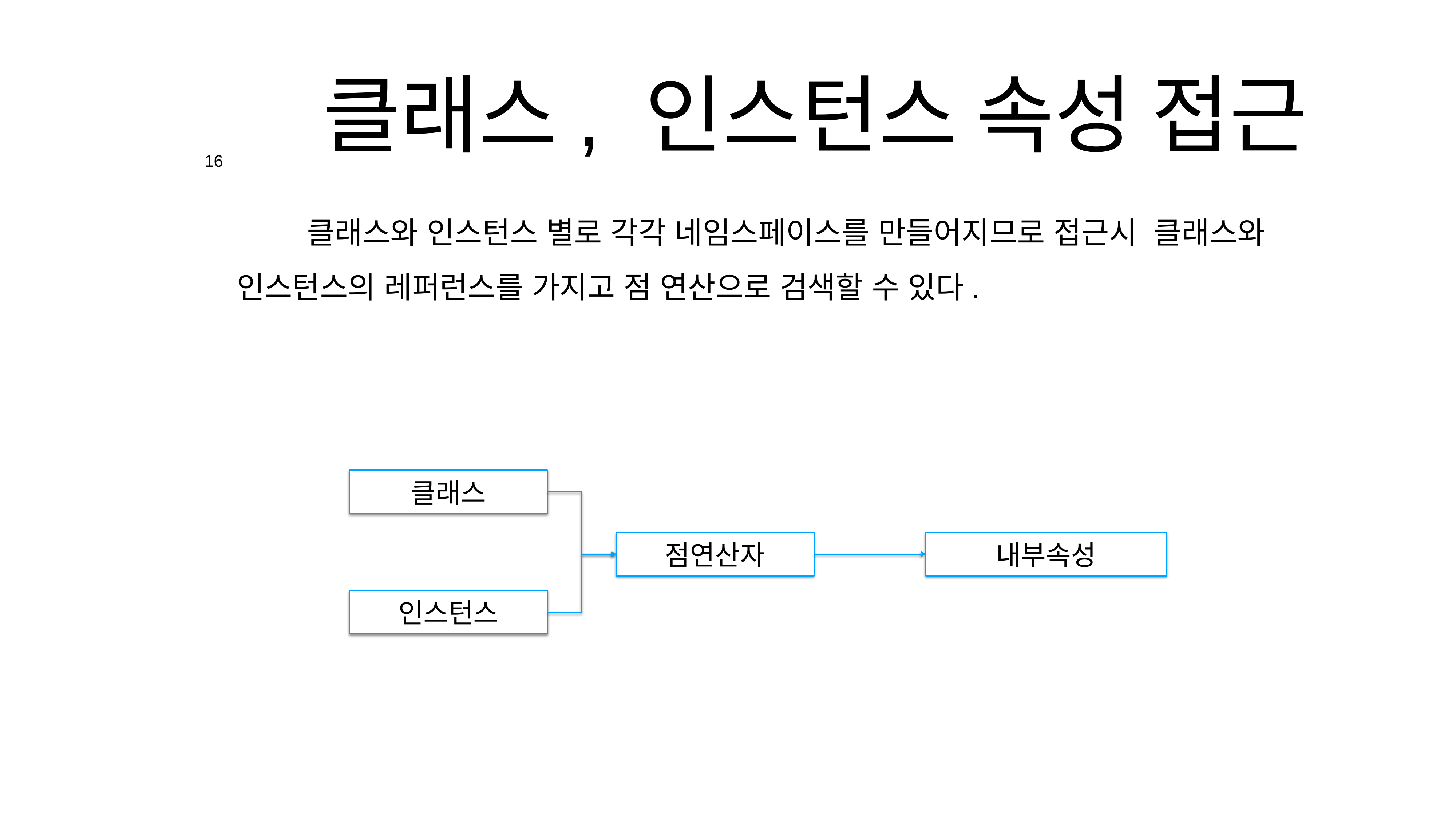

# 클래스, 인스턴스 속성 접근
16
 클래스와 인스턴스 별로 각각 네임스페이스를 만들어지므로 접근시  클래스와 인스턴스의 레퍼런스를 가지고 점 연산으로 검색할 수 있다.
클래스
점연산자
내부속성
인스턴스